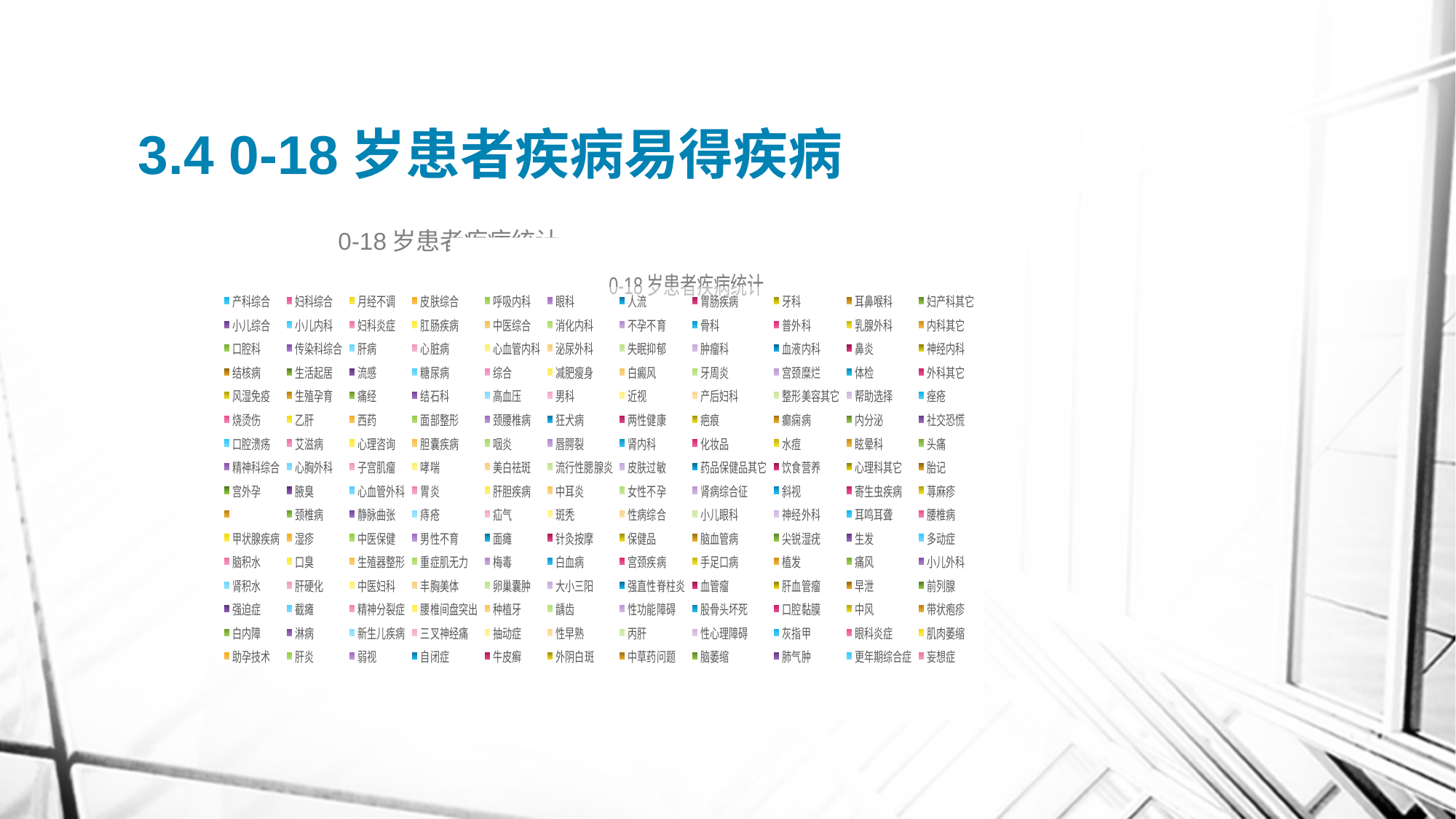

# 3.4 0-18岁患者疾病易得疾病

### Chart: 0-18岁患者疾病统计

| Category |
|---|

### Chart: 0-18岁患者疾病统计

| Category |  |
|---|---|
| 产科综合 | 750.0 |
| 妇科综合 | 430.0 |
| 月经不调 | 307.0 |
| 皮肤综合 | 128.0 |
| 呼吸内科 | 122.0 |
| 眼科 | 112.0 |
| 人流 | 106.0 |
| 胃肠疾病 | 104.0 |
| 牙科 | 99.0 |
| 耳鼻喉科 | 91.0 |
| 妇产科其它 | 79.0 |
| 小儿综合 | 77.0 |
| 小儿内科 | 69.0 |
| 妇科炎症 | 60.0 |
| 肛肠疾病 | 51.0 |
| 中医综合 | 51.0 |
| 消化内科 | 48.0 |
| 不孕不育 | 47.0 |
| 骨科 | 46.0 |
| 普外科 | 43.0 |
| 乳腺外科 | 42.0 |
| 内科其它 | 42.0 |
| 口腔科 | 41.0 |
| 传染科综合 | 40.0 |
| 肝病 | 40.0 |
| 心脏病 | 39.0 |
| 心血管内科 | 39.0 |
| 泌尿外科 | 35.0 |
| 失眠抑郁 | 35.0 |
| 肿瘤科 | 34.0 |
| 血液内科 | 34.0 |
| 鼻炎 | 34.0 |
| 神经内科 | 32.0 |
| 结核病 | 31.0 |
| 生活起居 | 31.0 |
| 流感 | 31.0 |
| 糖尿病 | 30.0 |
| 综合 | 29.0 |
| 减肥瘦身 | 27.0 |
| 白癜风 | 27.0 |
| 牙周炎 | 26.0 |
| 宫颈糜烂 | 26.0 |
| 体检 | 26.0 |
| 外科其它 | 25.0 |
| 风湿免疫 | 25.0 |
| 生殖孕育 | 24.0 |
| 痛经 | 24.0 |
| 结石科 | 24.0 |
| 高血压 | 24.0 |
| 男科 | 24.0 |
| 近视 | 23.0 |
| 产后妇科 | 22.0 |
| 整形美容其它 | 21.0 |
| 帮助选择 | 21.0 |
| 痤疮 | 20.0 |
| 烧烫伤 | 20.0 |
| 乙肝 | 19.0 |
| 西药 | 19.0 |
| 面部整形 | 18.0 |
| 颈腰椎病 | 18.0 |
| 狂犬病 | 18.0 |
| 两性健康 | 17.0 |
| 疤痕 | 16.0 |
| 癫痫病 | 16.0 |
| 内分泌 | 16.0 |
| 社交恐慌 | 16.0 |
| 口腔溃疡 | 16.0 |
| 艾滋病 | 16.0 |
| 心理咨询 | 16.0 |
| 胆囊疾病 | 16.0 |
| 咽炎 | 15.0 |
| 唇腭裂 | 15.0 |
| 肾内科 | 15.0 |
| 化妆品 | 15.0 |
| 水痘 | 15.0 |
| 眩晕科 | 13.0 |
| 头痛 | 13.0 |
| 精神科综合 | 13.0 |
| 心胸外科 | 13.0 |
| 子宫肌瘤 | 13.0 |
| 哮喘 | 12.0 |
| 美白祛斑 | 12.0 |
| 流行性腮腺炎 | 12.0 |
| 皮肤过敏 | 12.0 |
| 药品保健品其它 | 12.0 |
| 饮食营养 | 11.0 |
| 心理科其它 | 11.0 |
| 胎记 | 11.0 |
| 宫外孕 | 11.0 |
| 腋臭 | 11.0 |
| 心血管外科 | 11.0 |
| 胃炎 | 11.0 |
| 肝胆疾病 | 10.0 |
| 中耳炎 | 10.0 |
| 女性不孕 | 10.0 |
| 肾病综合征 | 10.0 |
| 斜视 | 10.0 |
| 寄生虫疾病 | 10.0 |
| 荨麻疹 | 10.0 |
|  | 9.0 |
| 颈椎病 | 9.0 |
| 静脉曲张 | 9.0 |
| 痔疮 | 9.0 |
| 疝气 | 9.0 |
| 斑秃 | 9.0 |
| 性病综合 | 9.0 |
| 小儿眼科 | 9.0 |
| 神经外科 | 8.0 |
| 耳鸣耳聋 | 8.0 |
| 腰椎病 | 8.0 |
| 甲状腺疾病 | 8.0 |
| 湿疹 | 8.0 |
| 中医保健 | 7.0 |
| 男性不育 | 7.0 |
| 面瘫 | 7.0 |
| 针灸按摩 | 7.0 |
| 保健品 | 7.0 |
| 脑血管病 | 7.0 |
| 尖锐湿疣 | 7.0 |
| 生发 | 7.0 |
| 多动症 | 6.0 |
| 脑积水 | 6.0 |
| 口臭 | 6.0 |
| 生殖器整形 | 6.0 |
| 重症肌无力 | 6.0 |
| 梅毒 | 6.0 |
| 白血病 | 6.0 |
| 宫颈疾病 | 6.0 |
| 手足口病 | 5.0 |
| 植发 | 5.0 |
| 痛风 | 5.0 |
| 小儿外科 | 5.0 |
| 肾积水 | 5.0 |
| 肝硬化 | 5.0 |
| 中医妇科 | 4.0 |
| 丰胸美体 | 4.0 |
| 卵巢囊肿 | 4.0 |
| 大小三阳 | 4.0 |
| 强直性脊柱炎 | 4.0 |
| 血管瘤 | 4.0 |
| 肝血管瘤 | 4.0 |
| 早泄 | 3.0 |
| 前列腺 | 3.0 |
| 强迫症 | 3.0 |
| 截瘫 | 3.0 |
| 精神分裂症 | 3.0 |
| 腰椎间盘突出 | 2.0 |
| 种植牙 | 2.0 |
| 龋齿 | 2.0 |
| 性功能障碍 | 2.0 |
| 股骨头坏死 | 2.0 |
| 口腔黏膜 | 2.0 |
| 中风 | 2.0 |
| 带状疱疹 | 1.0 |
| 白内障 | 1.0 |
| 淋病 | 1.0 |
| 新生儿疾病 | 1.0 |
| 三叉神经痛 | 1.0 |
| 抽动症 | 1.0 |
| 性早熟 | 1.0 |
| 丙肝 | 1.0 |
| 性心理障碍 | 1.0 |
| 灰指甲 | 1.0 |
| 眼科炎症 | 1.0 |
| 肌肉萎缩 | 1.0 |
| 助孕技术 | 1.0 |
| 肝炎 | 1.0 |
| 弱视 | 1.0 |
| 自闭症 | 1.0 |
| 牛皮癣 | 1.0 |
| 外阴白斑 | 1.0 |
| 中草药问题 | 1.0 |
| 脑萎缩 | 1.0 |
| 肺气肿 | 1.0 |
| 更年期综合症 | 1.0 |
| 妄想症 | 1.0 |